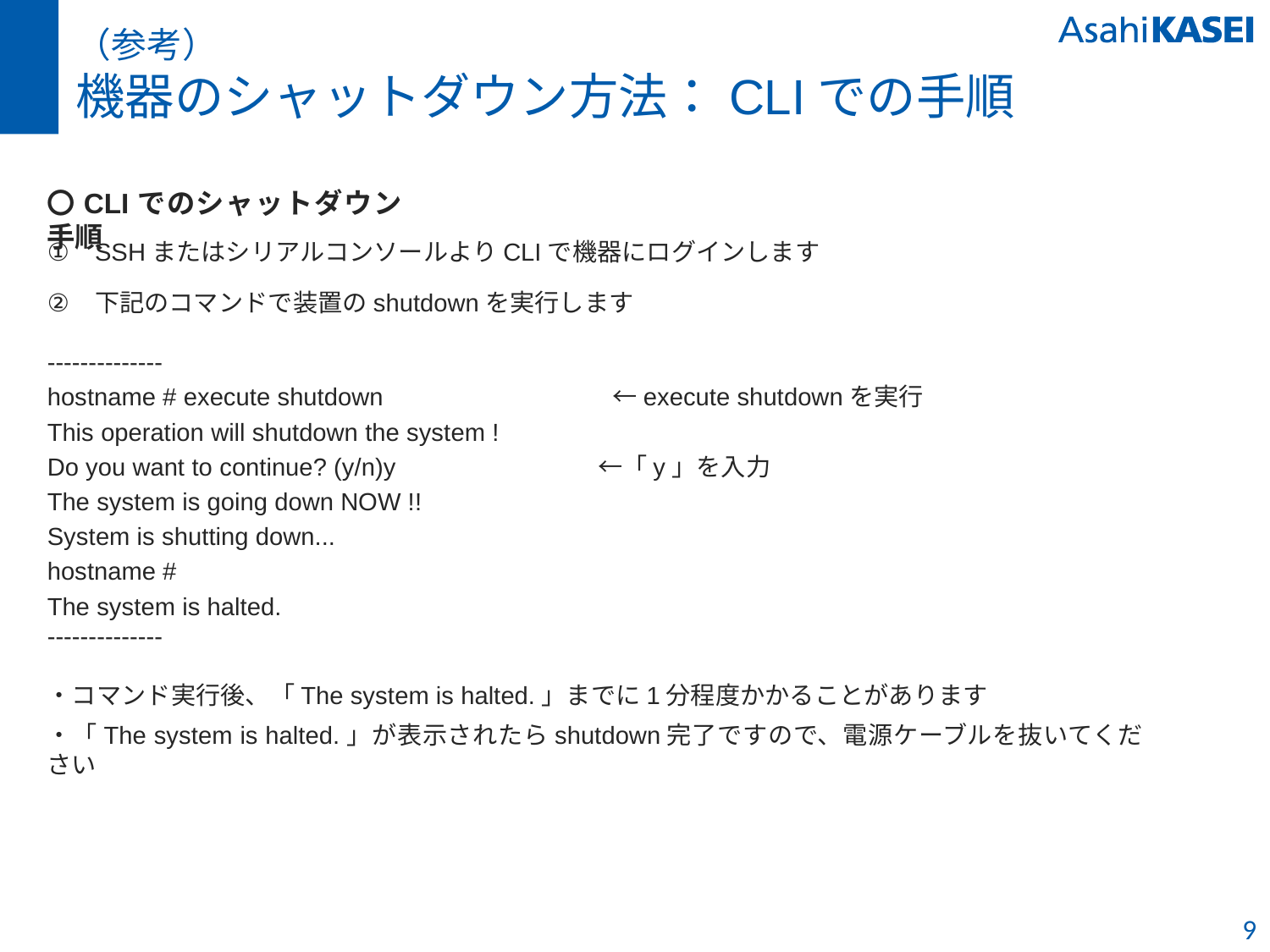

# （参考） 機器のシャットダウン方法：CLIでの手順
〇CLIでのシャットダウン手順
SSHまたはシリアルコンソールよりCLIで機器にログインします
下記のコマンドで装置のshutdownを実行します

--------------
hostname # execute shutdown　　　　　　　　　←execute shutdownを実行
This operation will shutdown the system !
Do you want to continue? (y/n)y　　　　　　　    ←「y」を入力
The system is going down NOW !!
System is shutting down...
hostname #
The system is halted.
--------------

・コマンド実行後、「The system is halted.」までに1分程度かかることがあります
・「The system is halted.」が表示されたらshutdown完了ですので、電源ケーブルを抜いてください